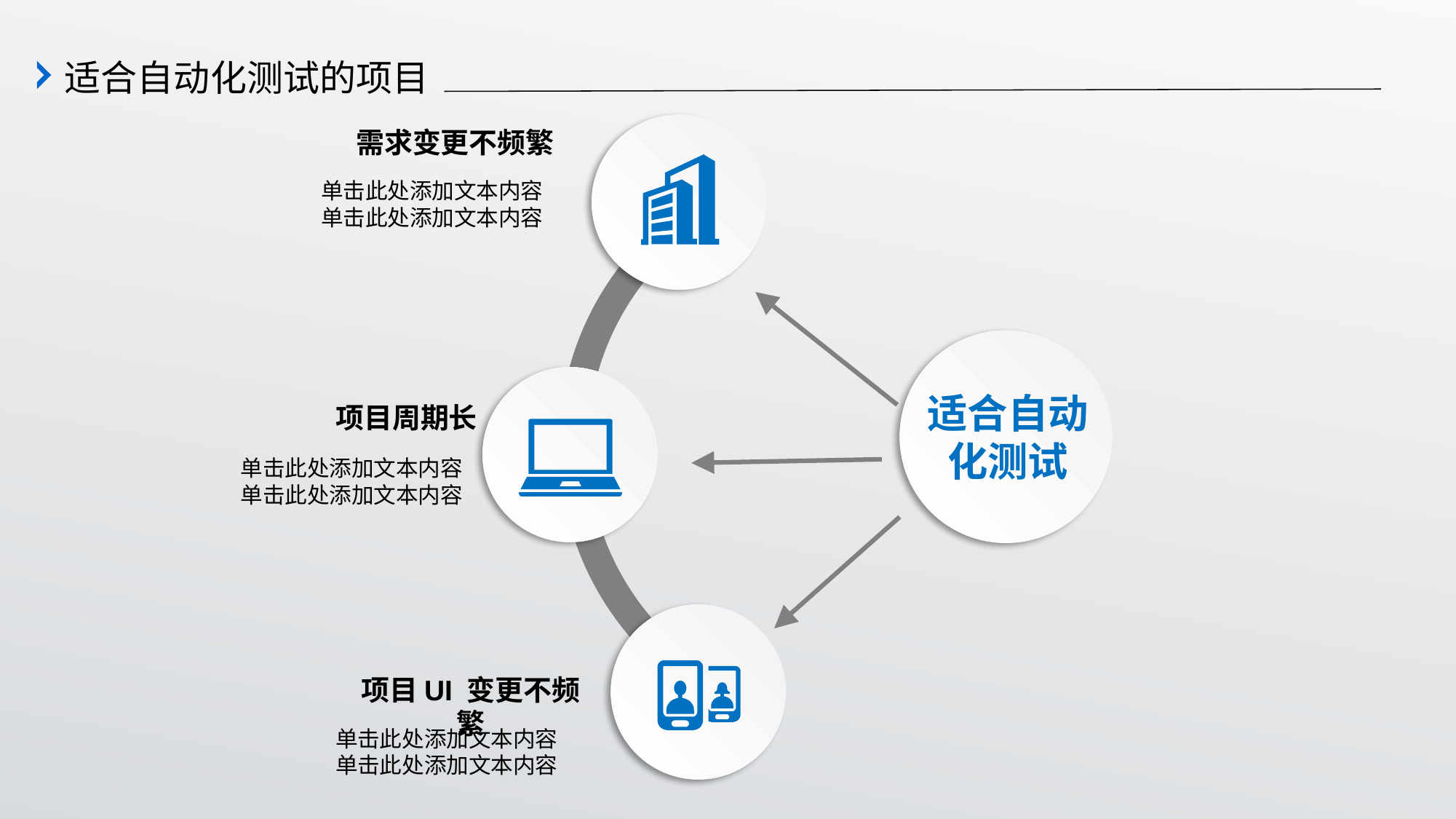

适合自动化测试的项目

需求变更不频繁
单击此处添加文本内容
单击此处添加文本内容

适合自动化测试
项目周期长
单击此处添加文本内容
单击此处添加文本内容

项目UI 变更不频繁
单击此处添加文本内容
单击此处添加文本内容